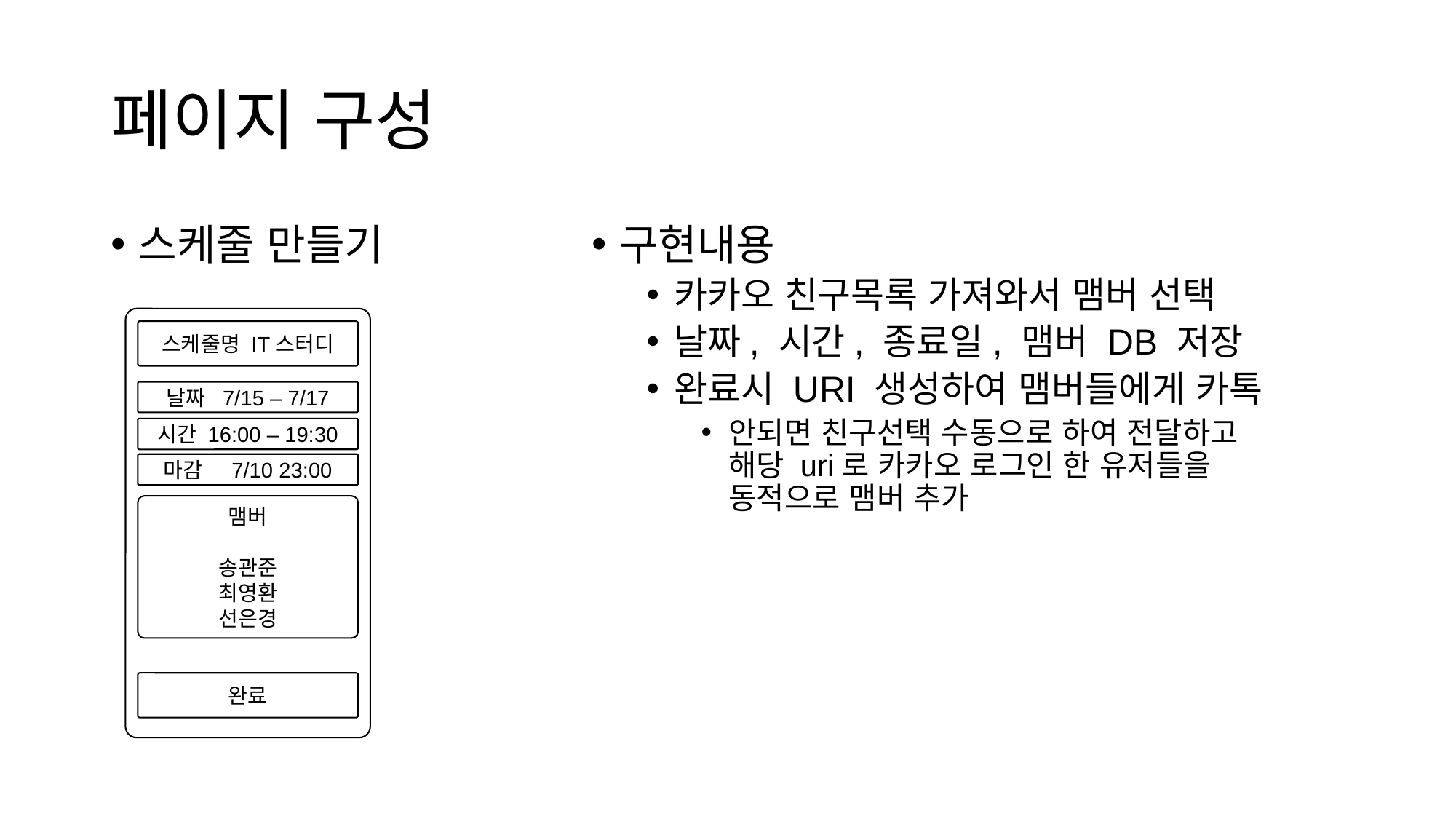

# 페이지 구성
스케줄 만들기

구현내용
카카오 친구목록 가져와서 맴버 선택
날짜, 시간, 종료일, 맴버 DB 저장
완료시 URI 생성하여 맴버들에게 카톡
안되면 친구선택 수동으로 하여 전달하고 해당 uri로 카카오 로그인 한 유저들을 동적으로 맴버 추가

스케줄명 IT스터디
날짜  7/15 – 7/17
시간 16:00 – 19:30
마감    7/10 23:00
맴버

송관준
최영환
선은경
완료